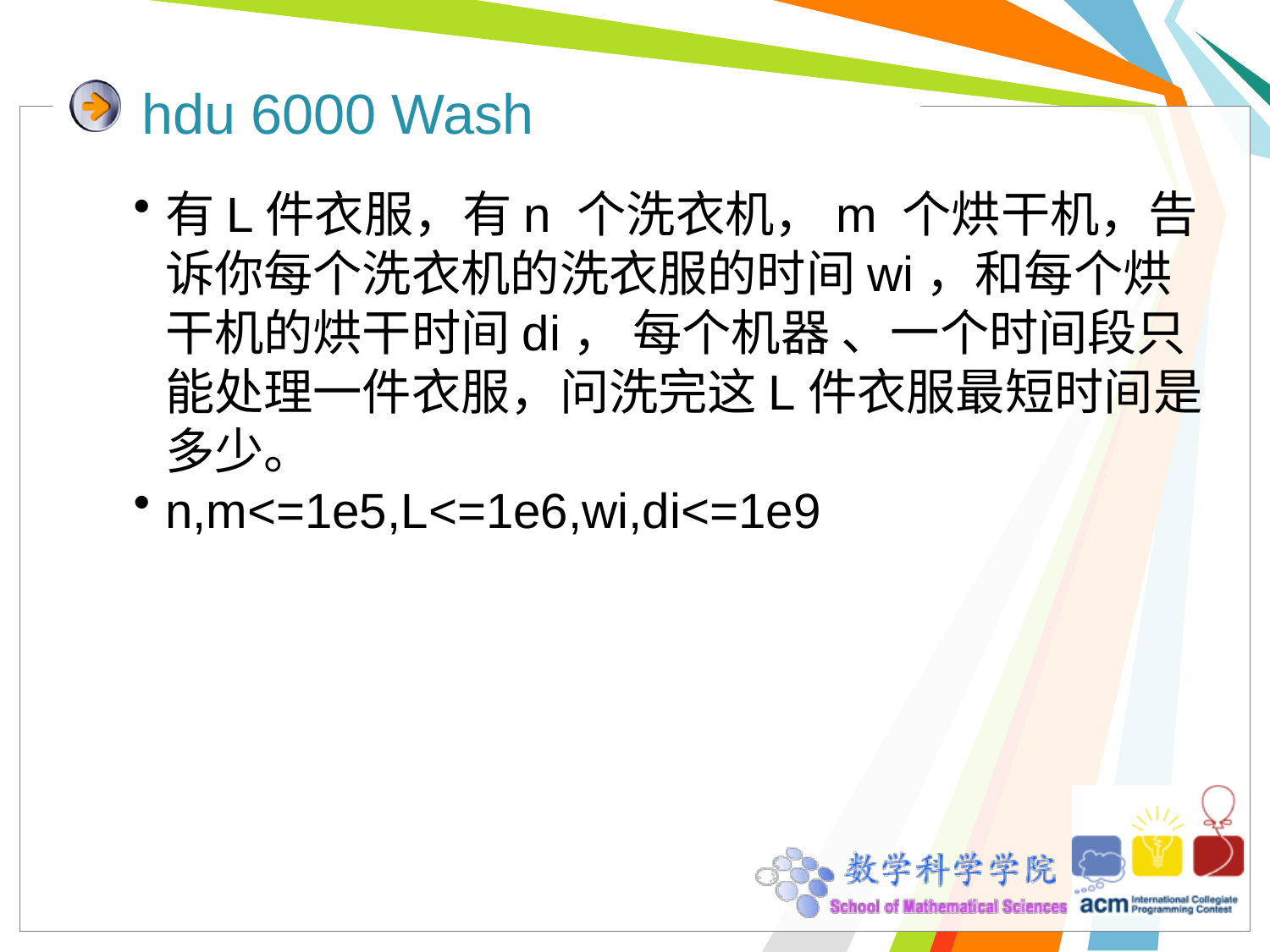

24
hdu 6000 Wash
有L件衣服，有n 个洗衣机，m 个烘干机，告诉你每个洗衣机的洗衣服的时间wi，和每个烘干机的烘干时间di， 每个机器 、一个时间段只能处理一件衣服，问洗完这L件衣服最短时间是多少。
n,m<=1e5,L<=1e6,wi,di<=1e9